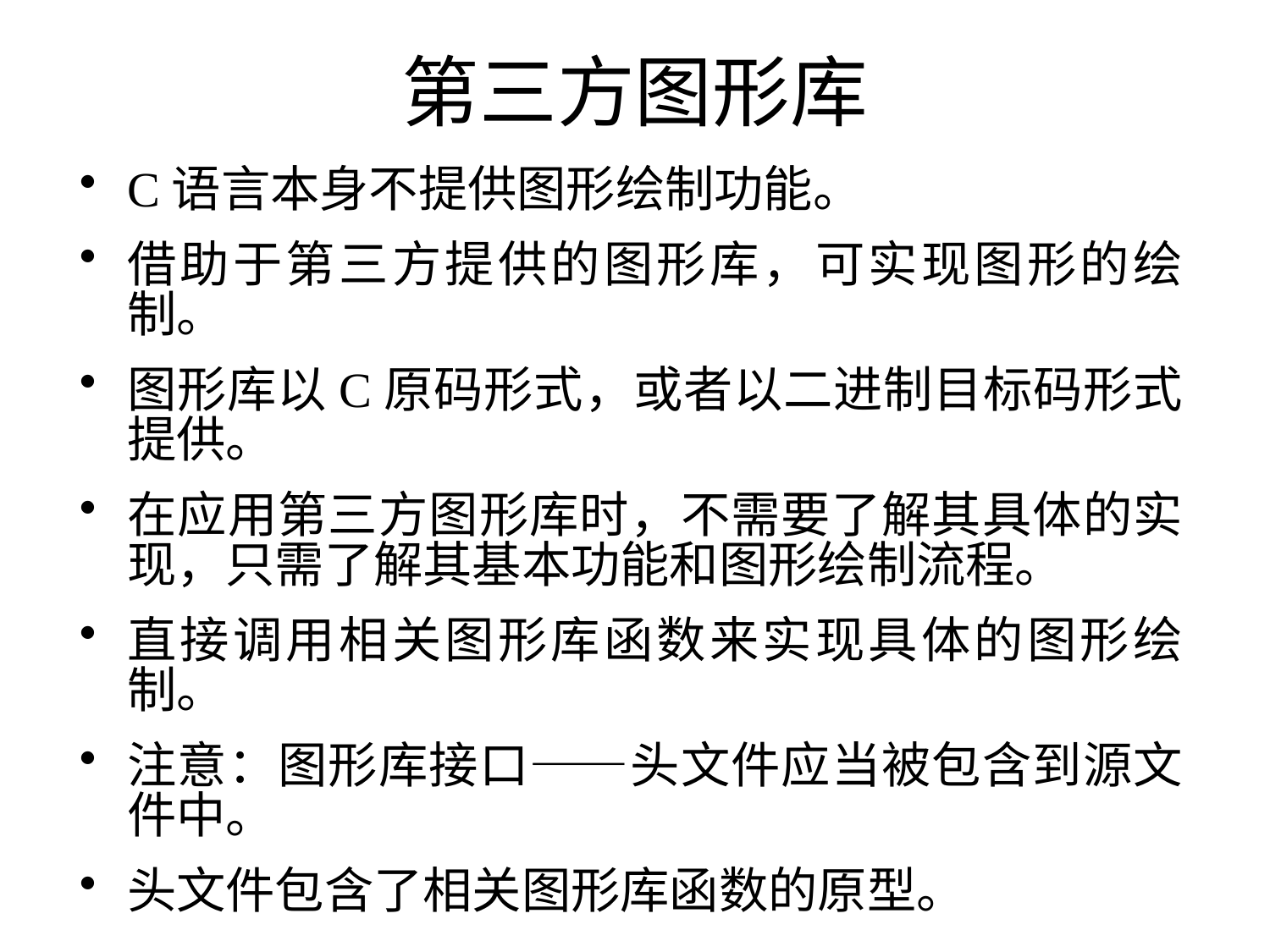

# 第三方图形库
C语言本身不提供图形绘制功能。
借助于第三方提供的图形库，可实现图形的绘制。
图形库以C原码形式，或者以二进制目标码形式提供。
在应用第三方图形库时，不需要了解其具体的实现，只需了解其基本功能和图形绘制流程。
直接调用相关图形库函数来实现具体的图形绘制。
注意：图形库接口——头文件应当被包含到源文件中。
头文件包含了相关图形库函数的原型。